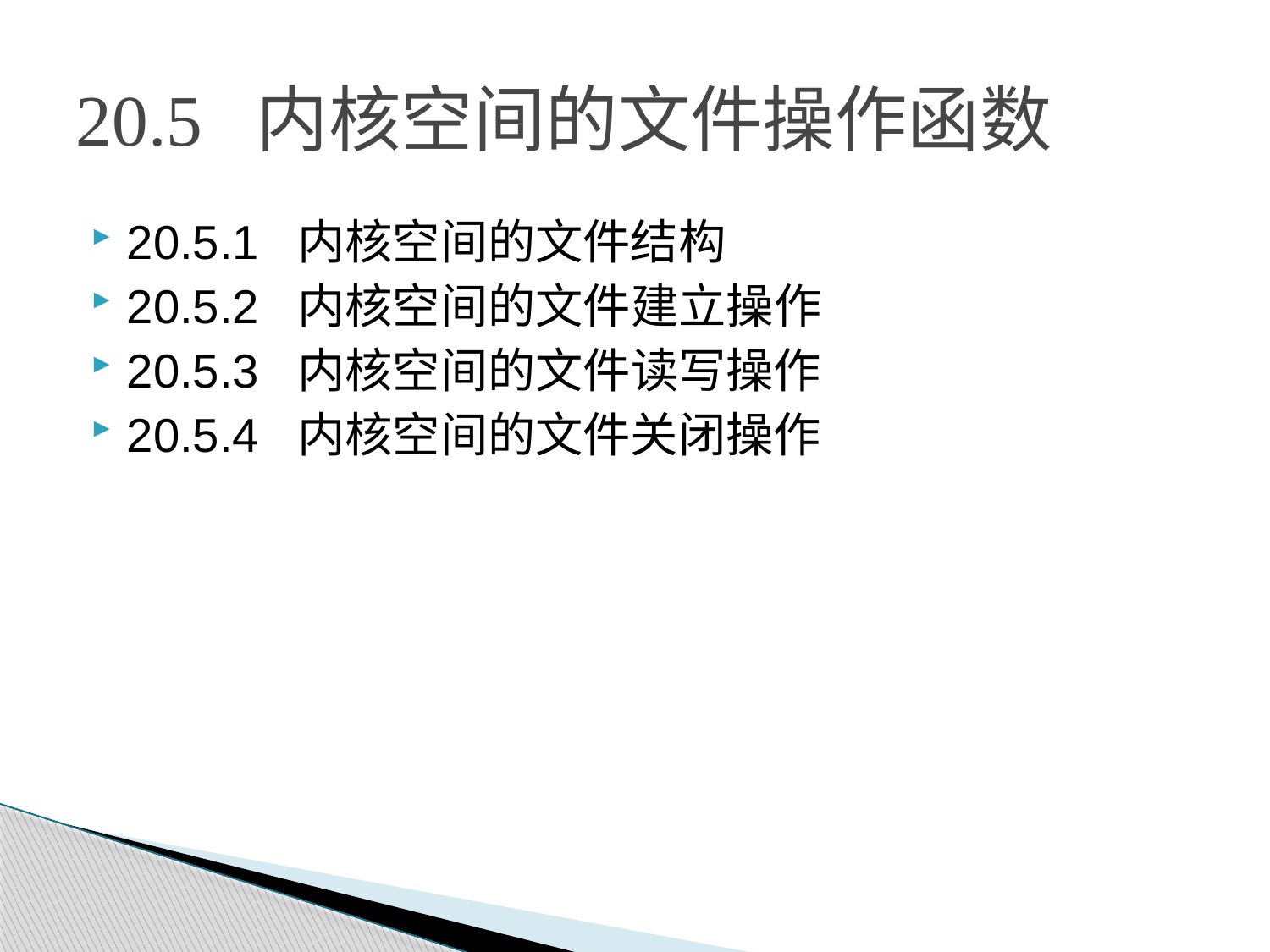

# 20.5  内核空间的文件操作函数
20.5.1  内核空间的文件结构
20.5.2  内核空间的文件建立操作
20.5.3  内核空间的文件读写操作
20.5.4  内核空间的文件关闭操作